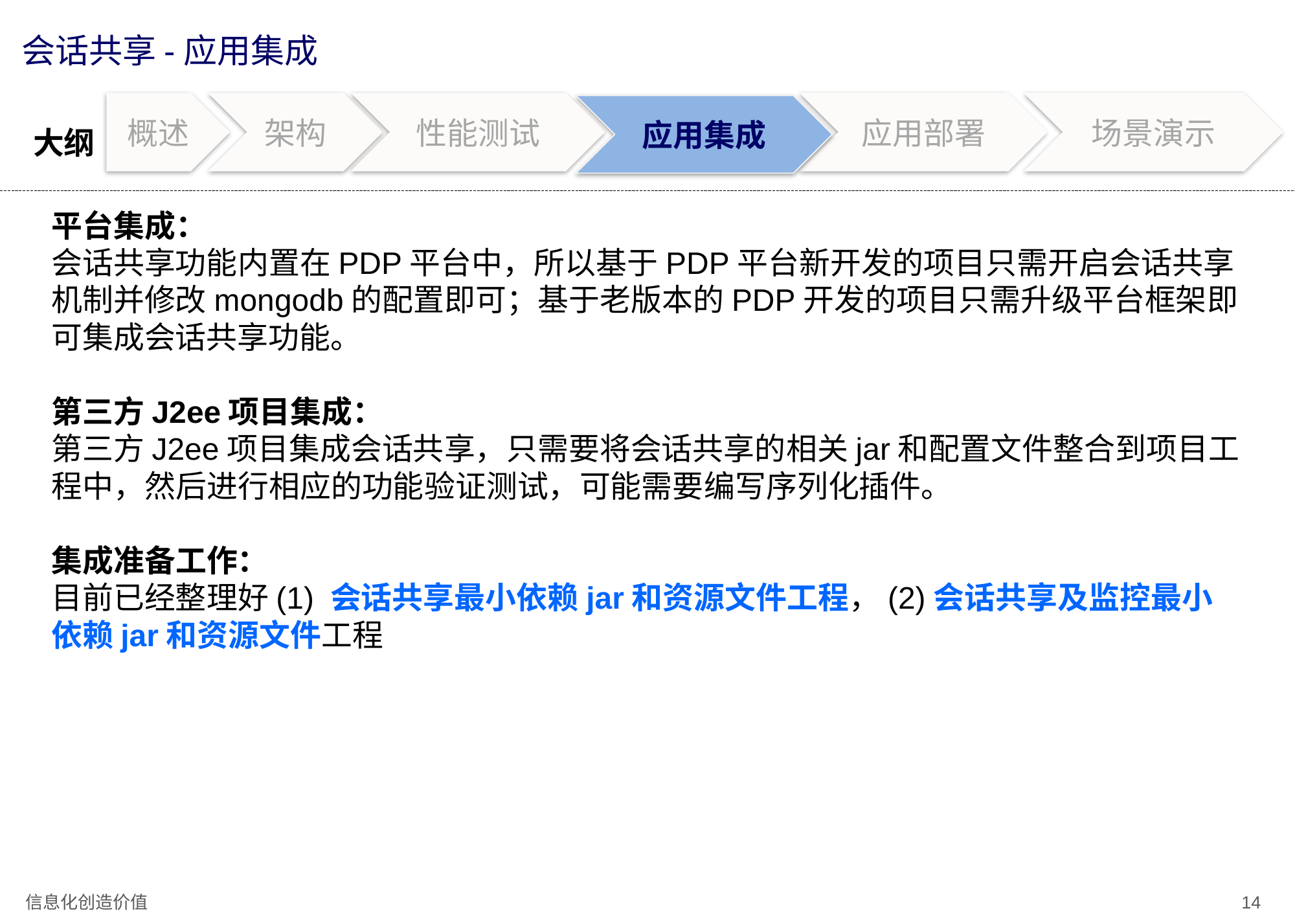

# 会话共享-应用集成
大纲
应用部署
场景演示
概述
架构
性能测试
应用集成
平台集成：
会话共享功能内置在PDP平台中，所以基于PDP平台新开发的项目只需开启会话共享机制并修改mongodb的配置即可；基于老版本的PDP开发的项目只需升级平台框架即可集成会话共享功能。

第三方J2ee项目集成：
第三方J2ee项目集成会话共享，只需要将会话共享的相关jar和配置文件整合到项目工程中，然后进行相应的功能验证测试，可能需要编写序列化插件。

集成准备工作：
目前已经整理好(1) 会话共享最小依赖jar和资源文件工程，(2)会话共享及监控最小依赖jar和资源文件工程
14
信息化创造价值